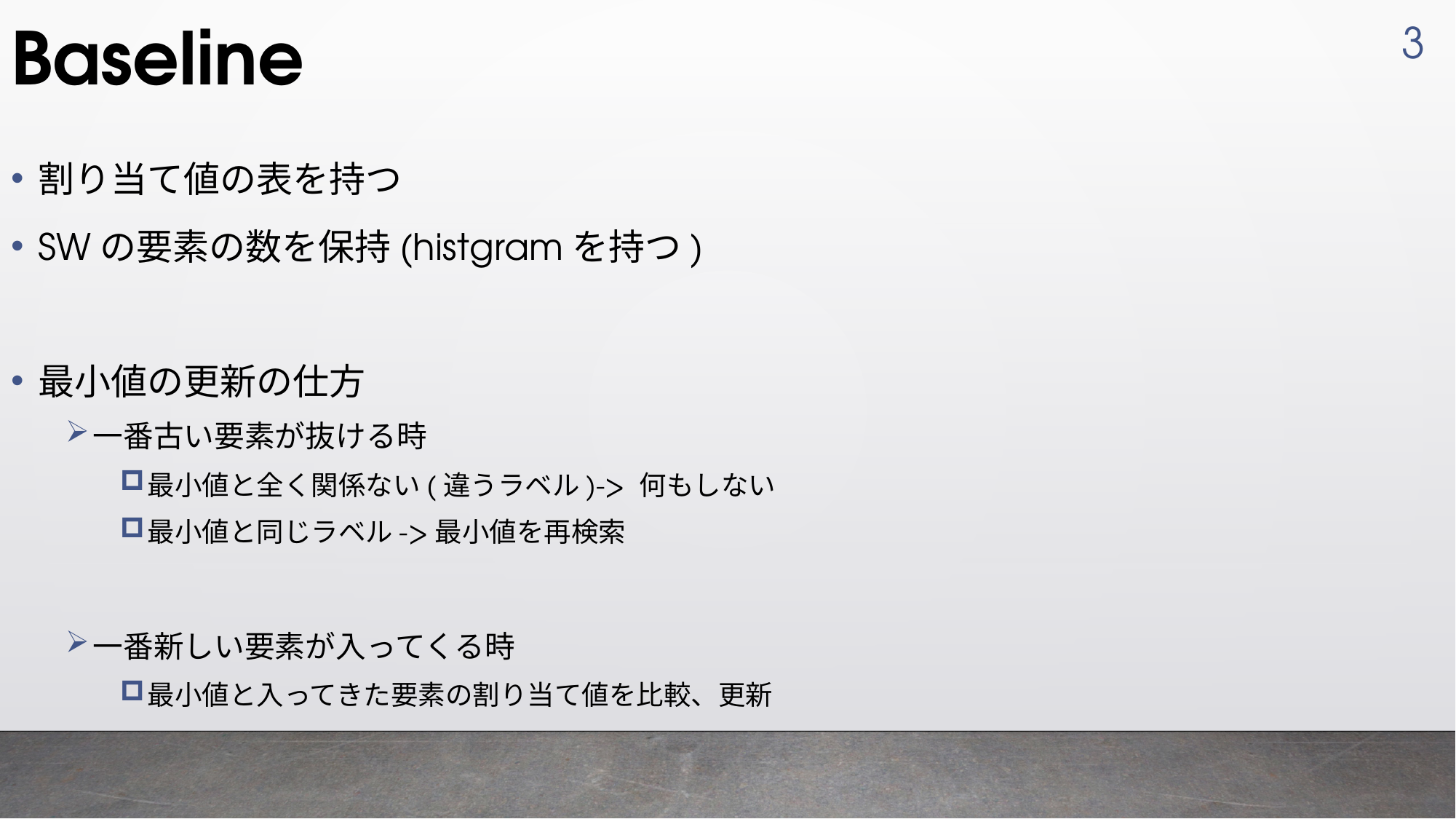

3
# Baseline
割り当て値の表を持つ
SWの要素の数を保持(histgramを持つ)

最小値の更新の仕方
一番古い要素が抜ける時
最小値と全く関係ない(違うラベル)-> 何もしない
最小値と同じラベル->最小値を再検索

一番新しい要素が入ってくる時
最小値と入ってきた要素の割り当て値を比較、更新